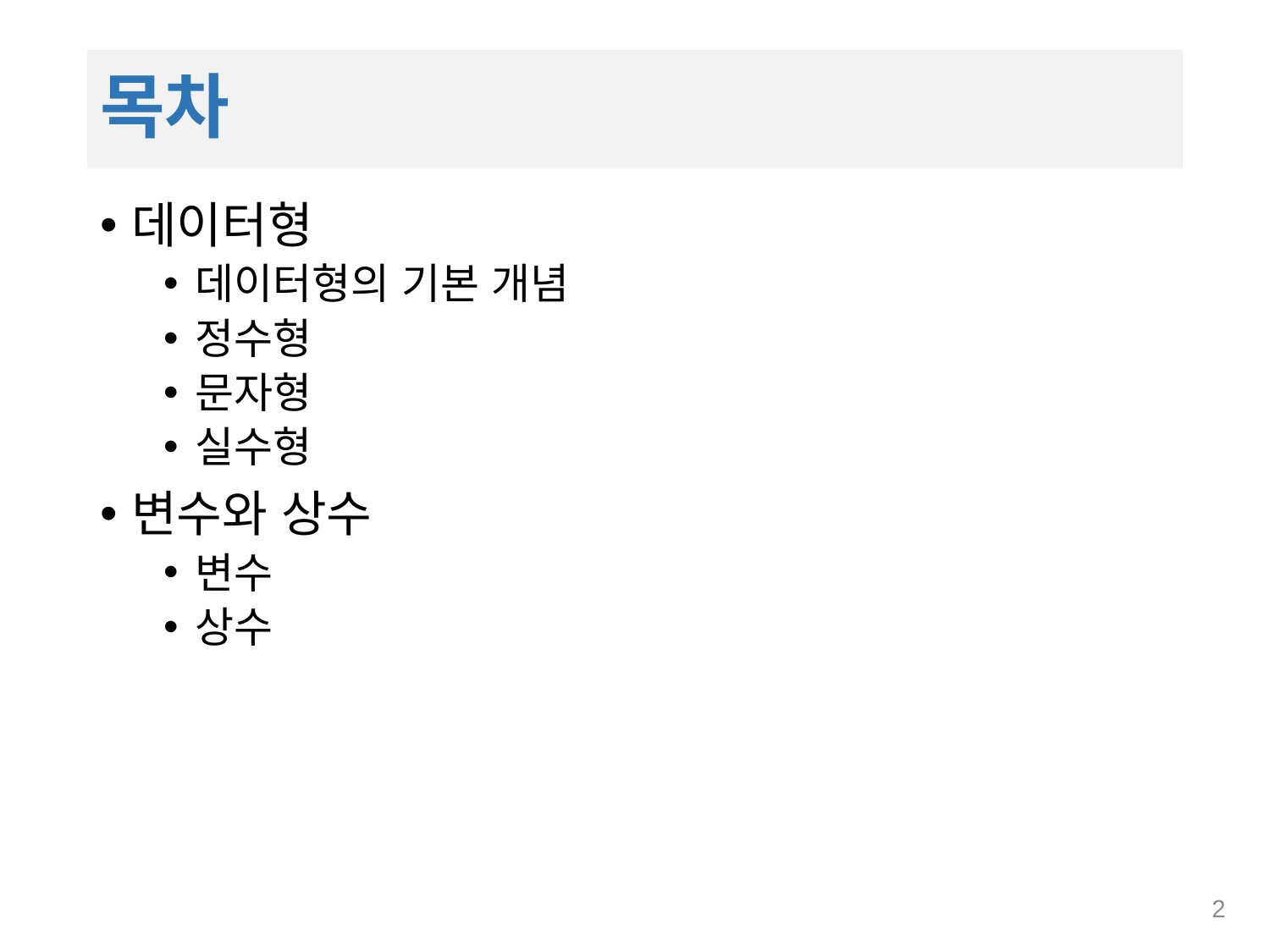

# 목차
데이터형
데이터형의 기본 개념
정수형
문자형
실수형
변수와 상수
변수
상수
2